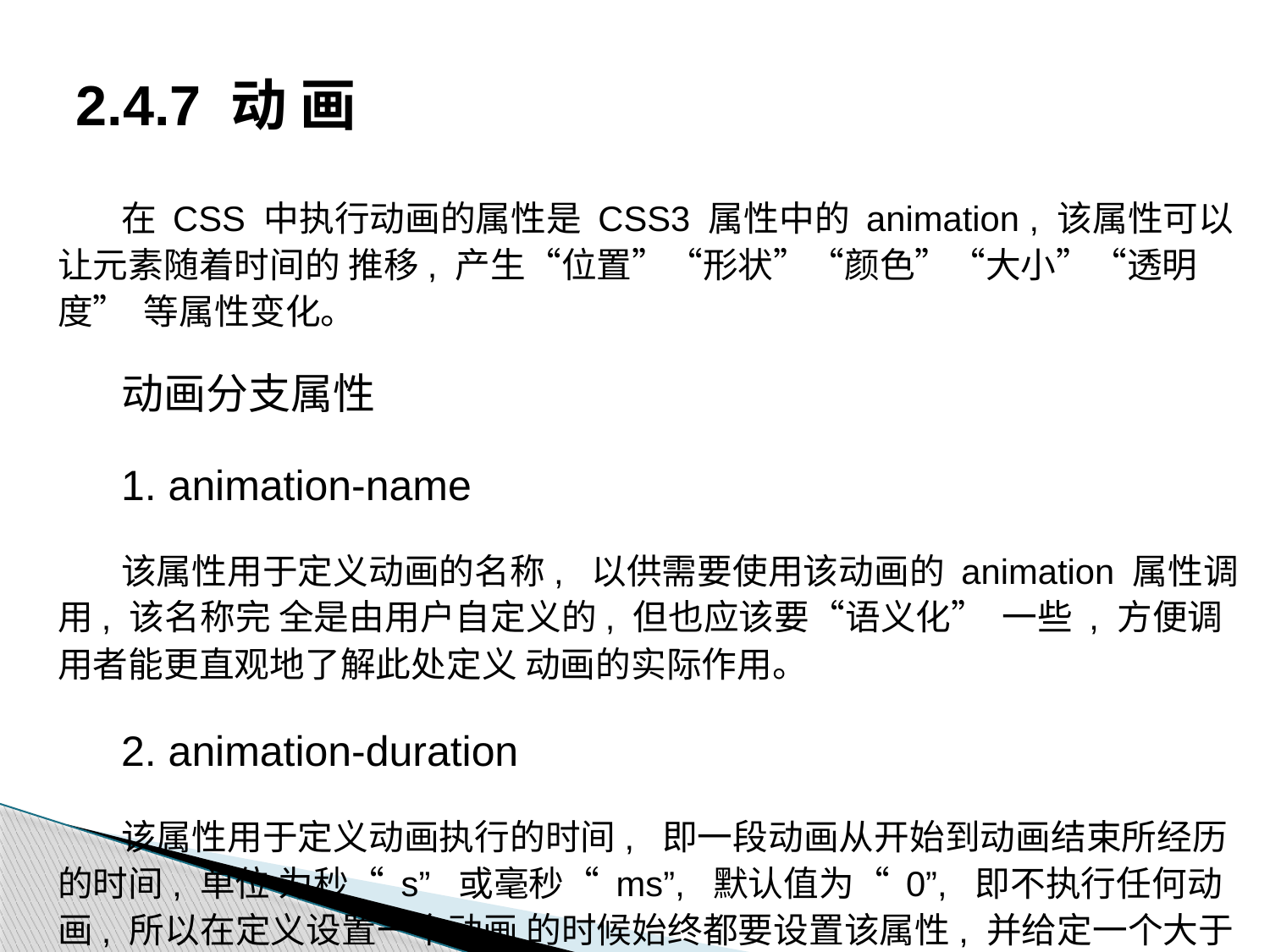

# 2.4.7 动 画
在 CSS 中执行动画的属性是 CSS3 属性中的 animation , 该属性可以让元素随着时间的 推移, 产生“位置”“形状”“颜色”“大小”“透明度”  等属性变化。
动画分支属性
1. animation-name
该属性用于定义动画的名称,  以供需要使用该动画的 animation 属性调用, 该名称完 全是由用户自定义的, 但也应该要“语义化”  一些 , 方便调用者能更直观地了解此处定义 动画的实际作用。
2. animation-duration
该属性用于定义动画执行的时间,  即一段动画从开始到动画结束所经历的时间, 单位 为秒“ s”  或毫秒“ ms”,  默认值为“ 0”,  即不执行任何动画, 所以在定义设置一个动画 的时候始终都要设置该属性, 并给定一个大于“0”  的时间。